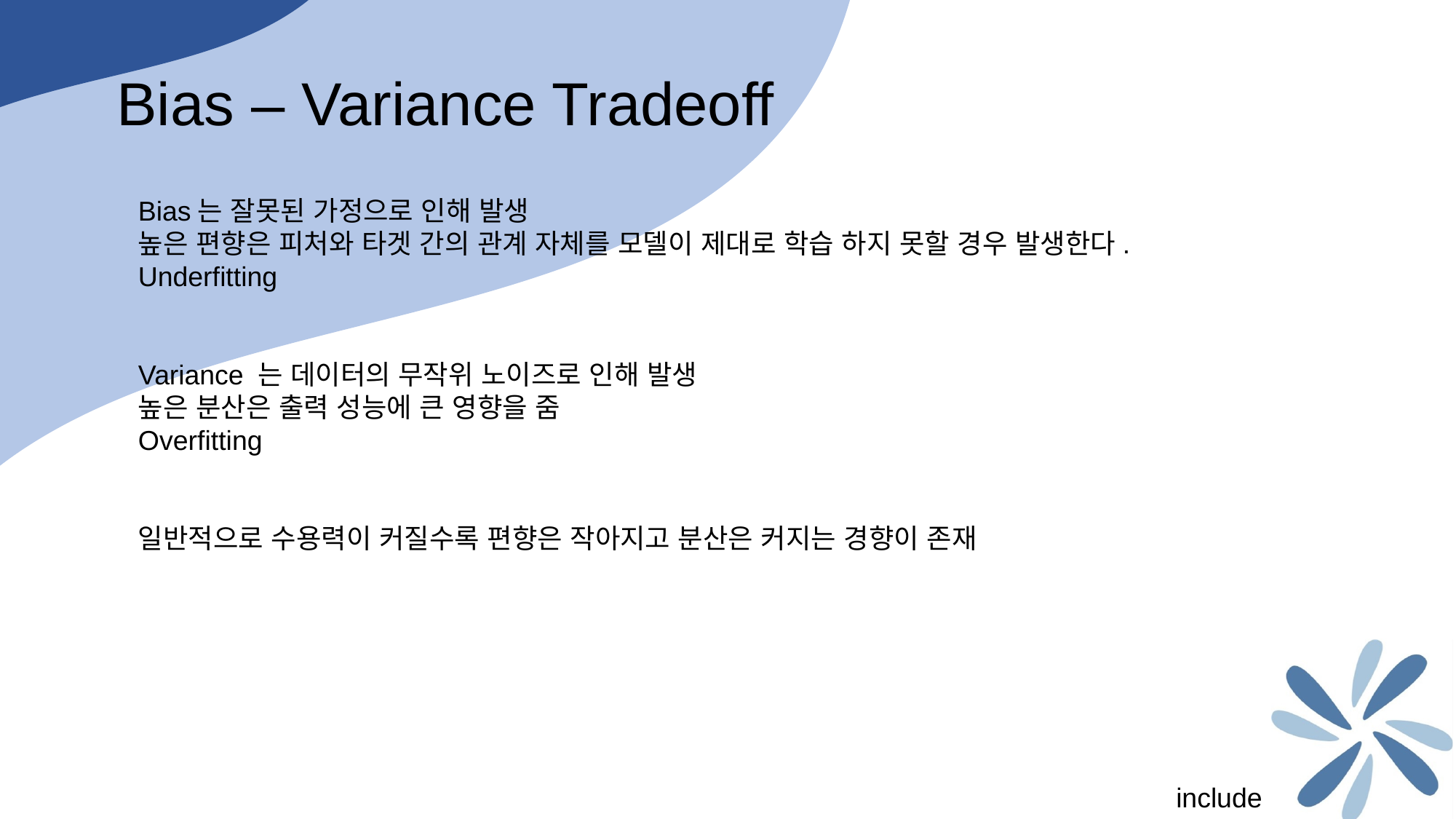

Bias – Variance Tradeoff

Bias는 잘못된 가정으로 인해 발생
높은 편향은 피처와 타겟 간의 관계 자체를 모델이 제대로 학습 하지 못할 경우 발생한다.
Underfitting

Variance 는 데이터의 무작위 노이즈로 인해 발생
높은 분산은 출력 성능에 큰 영향을 줌
Overfitting

일반적으로 수용력이 커질수록 편향은 작아지고 분산은 커지는 경향이 존재